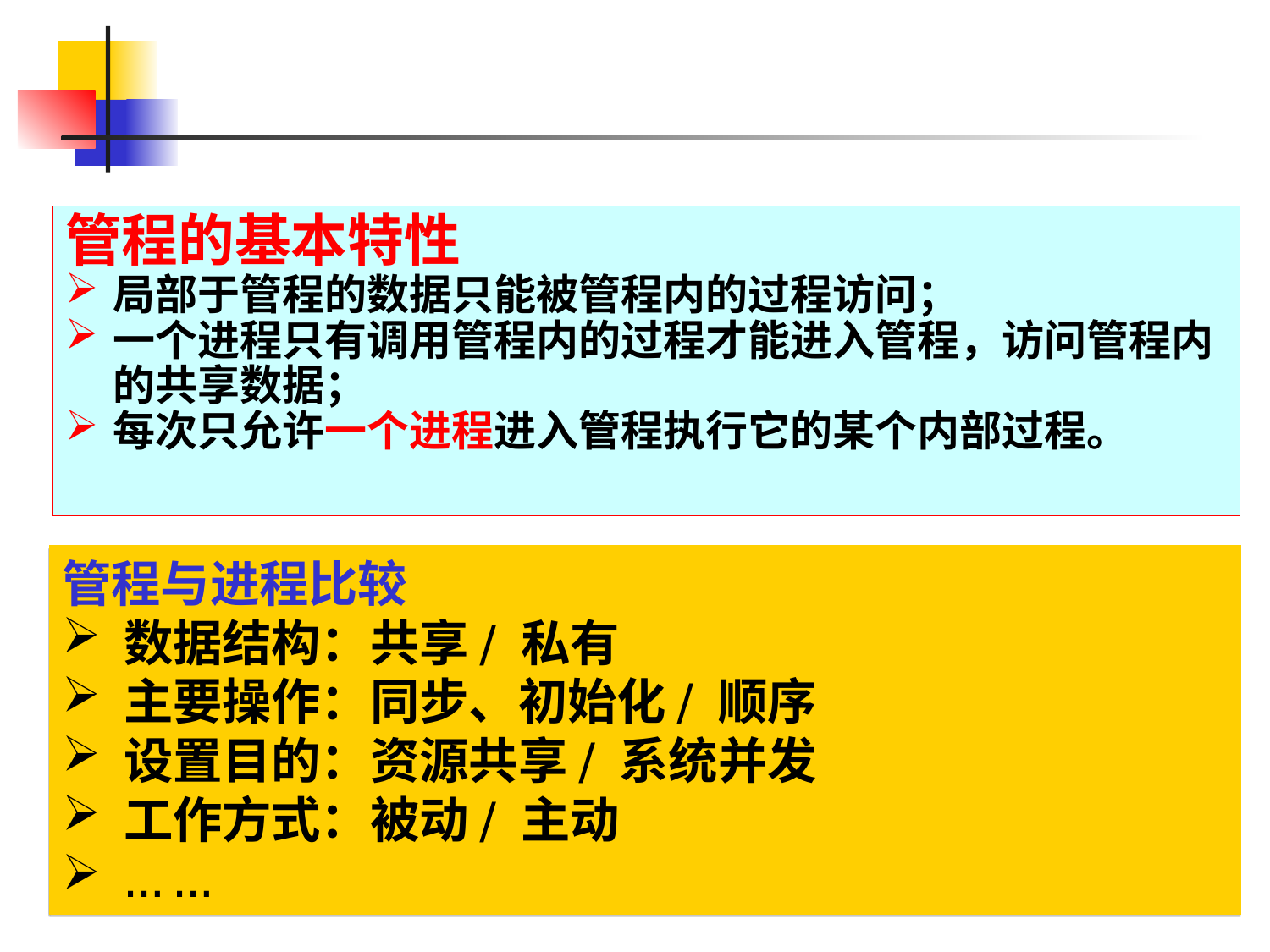

管程的基本特性
局部于管程的数据只能被管程内的过程访问；
一个进程只有调用管程内的过程才能进入管程，访问管程内的共享数据；
每次只允许一个进程进入管程执行它的某个内部过程。
管程与进程比较
数据结构：共享/私有
主要操作：同步、初始化/顺序
设置目的：资源共享/系统并发
工作方式：被动/主动
……